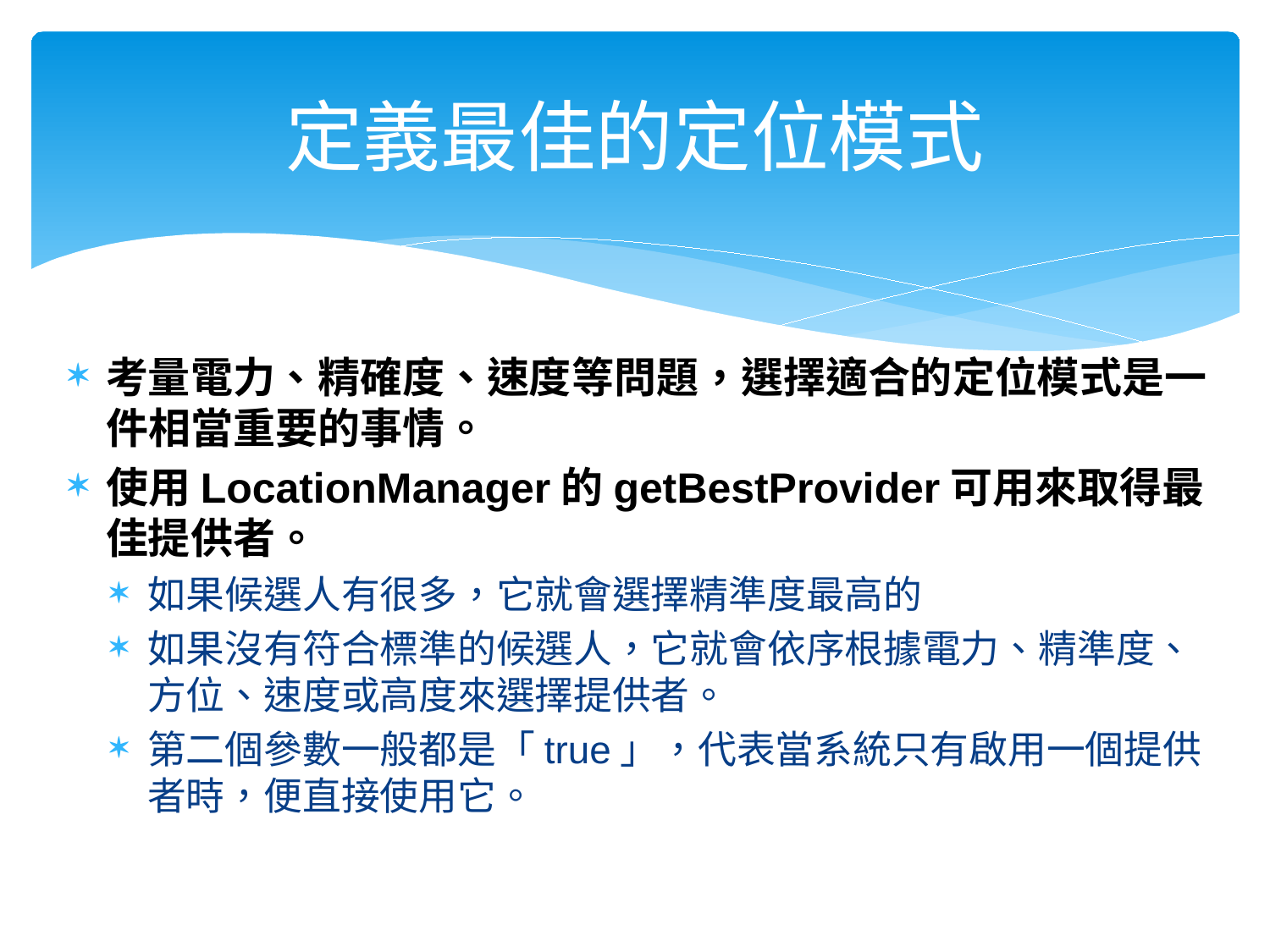

# 定義最佳的定位模式
考量電力、精確度、速度等問題，選擇適合的定位模式是一件相當重要的事情。
使用LocationManager的getBestProvider可用來取得最佳提供者。
如果候選人有很多，它就會選擇精準度最高的
如果沒有符合標準的候選人，它就會依序根據電力、精準度、方位、速度或高度來選擇提供者。
第二個參數一般都是「true」，代表當系統只有啟用一個提供者時，便直接使用它。